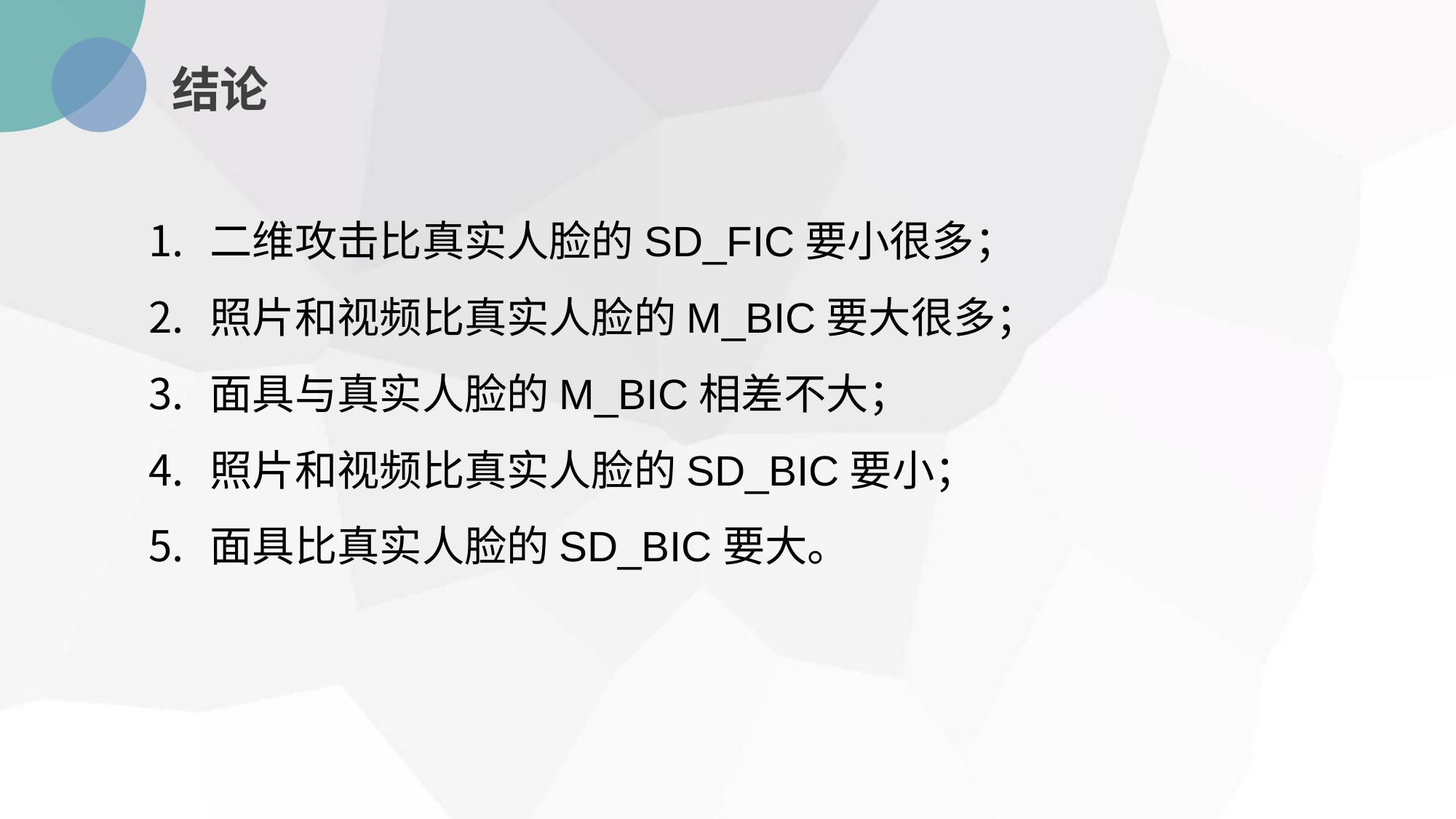

结论

二维攻击比真实人脸的SD_FIC要小很多；
照片和视频比真实人脸的M_BIC要大很多；
面具与真实人脸的M_BIC相差不大；
照片和视频比真实人脸的SD_BIC要小；
面具比真实人脸的SD_BIC要大。